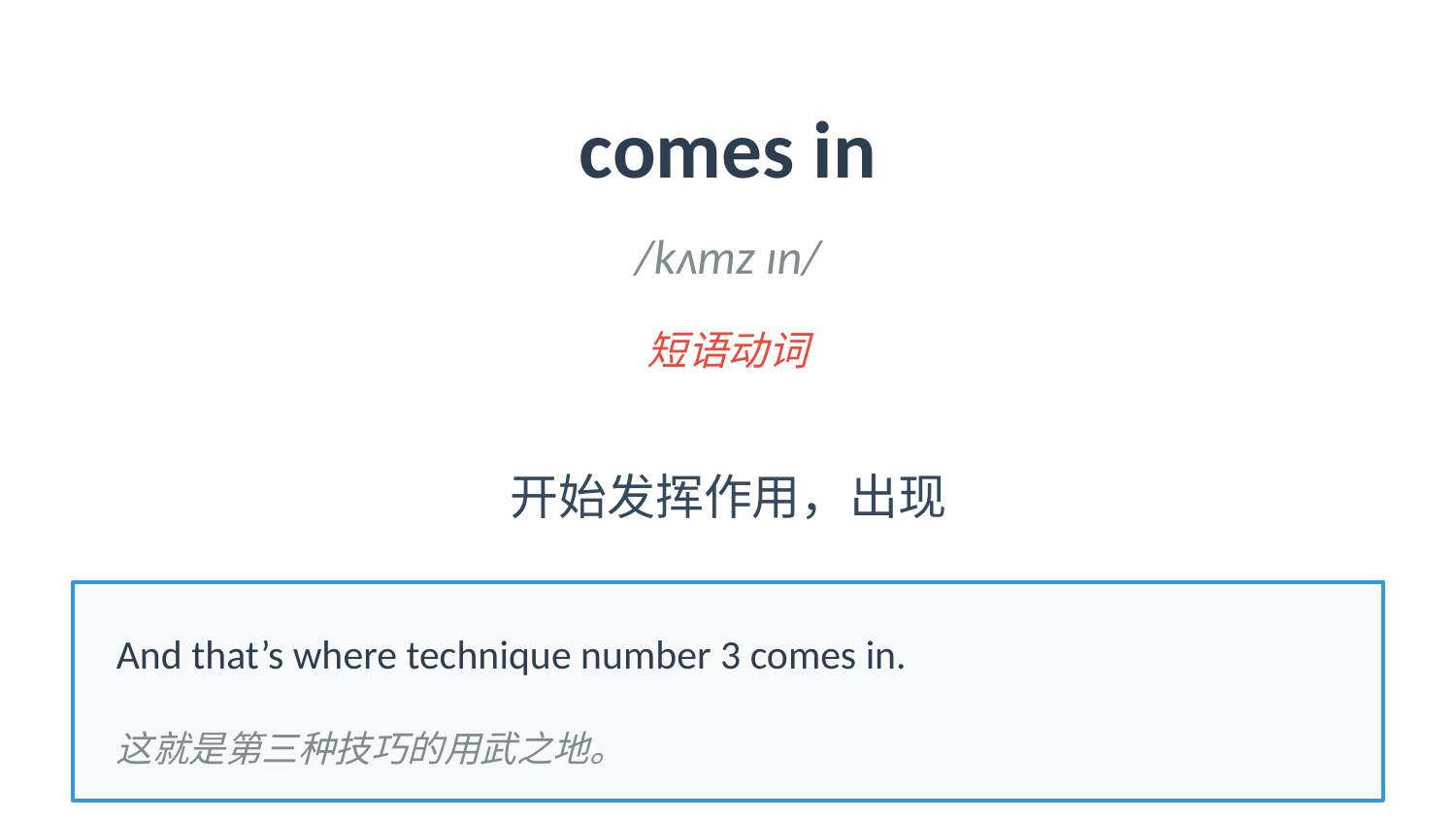

comes in
/kʌmz ɪn/
短语动词
开始发挥作用，出现

And that’s where technique number 3 comes in.

这就是第三种技巧的用武之地。